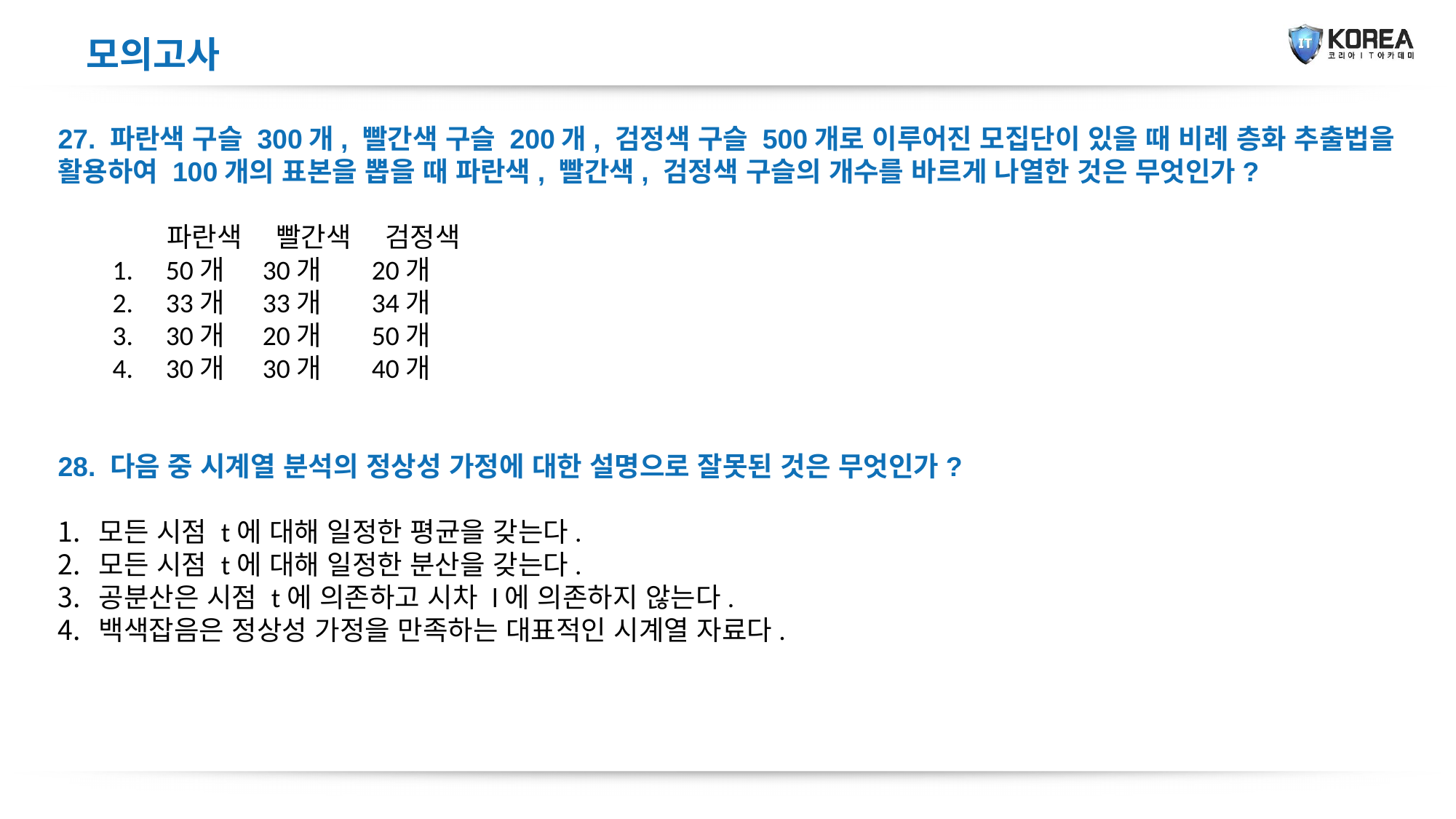

모의고사
27. 파란색 구슬 300개, 빨간색 구슬 200개, 검정색 구슬 500개로 이루어진 모집단이 있을 때 비례 층화 추출법을 활용하여 100개의 표본을 뽑을 때 파란색, 빨간색, 검정색 구슬의 개수를 바르게 나열한 것은 무엇인가?

	파란색	빨간색	검정색
  50개	30개	20개
  33개	33개	34개
  30개	20개	50개
  30개	30개	40개

28. 다음 중 시계열 분석의 정상성 가정에 대한 설명으로 잘못된 것은 무엇인가?

모든 시점 t에 대해 일정한 평균을 갖는다.
모든 시점 t에 대해 일정한 분산을 갖는다.
공분산은 시점 t에 의존하고 시차 l에 의존하지 않는다.
백색잡음은 정상성 가정을 만족하는 대표적인 시계열 자료다.